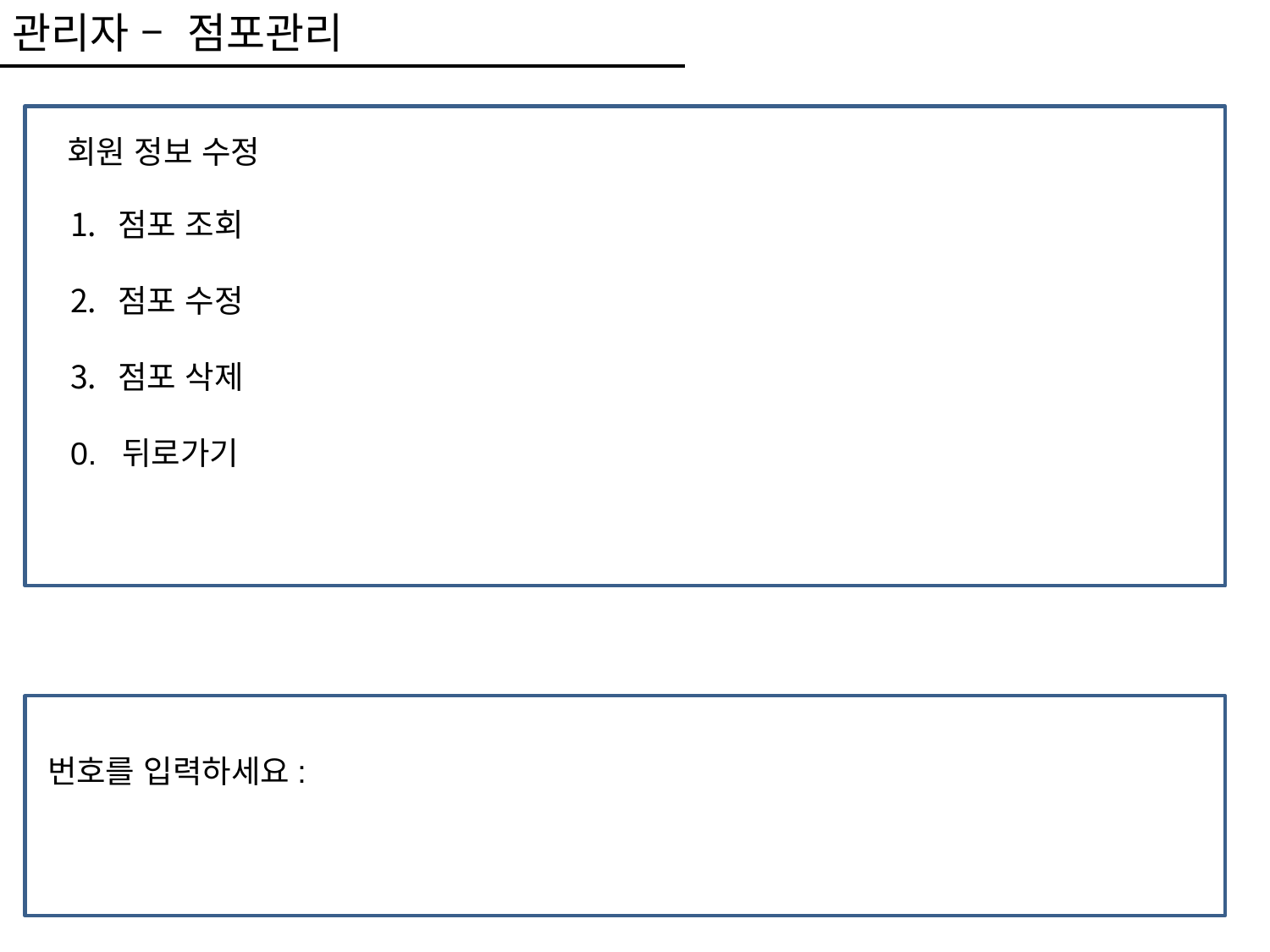

관리자 –  점포관리

회원 정보 수정
점포 조회

점포 수정

점포 삭제

0.  뒤로가기

번호를 입력하세요: